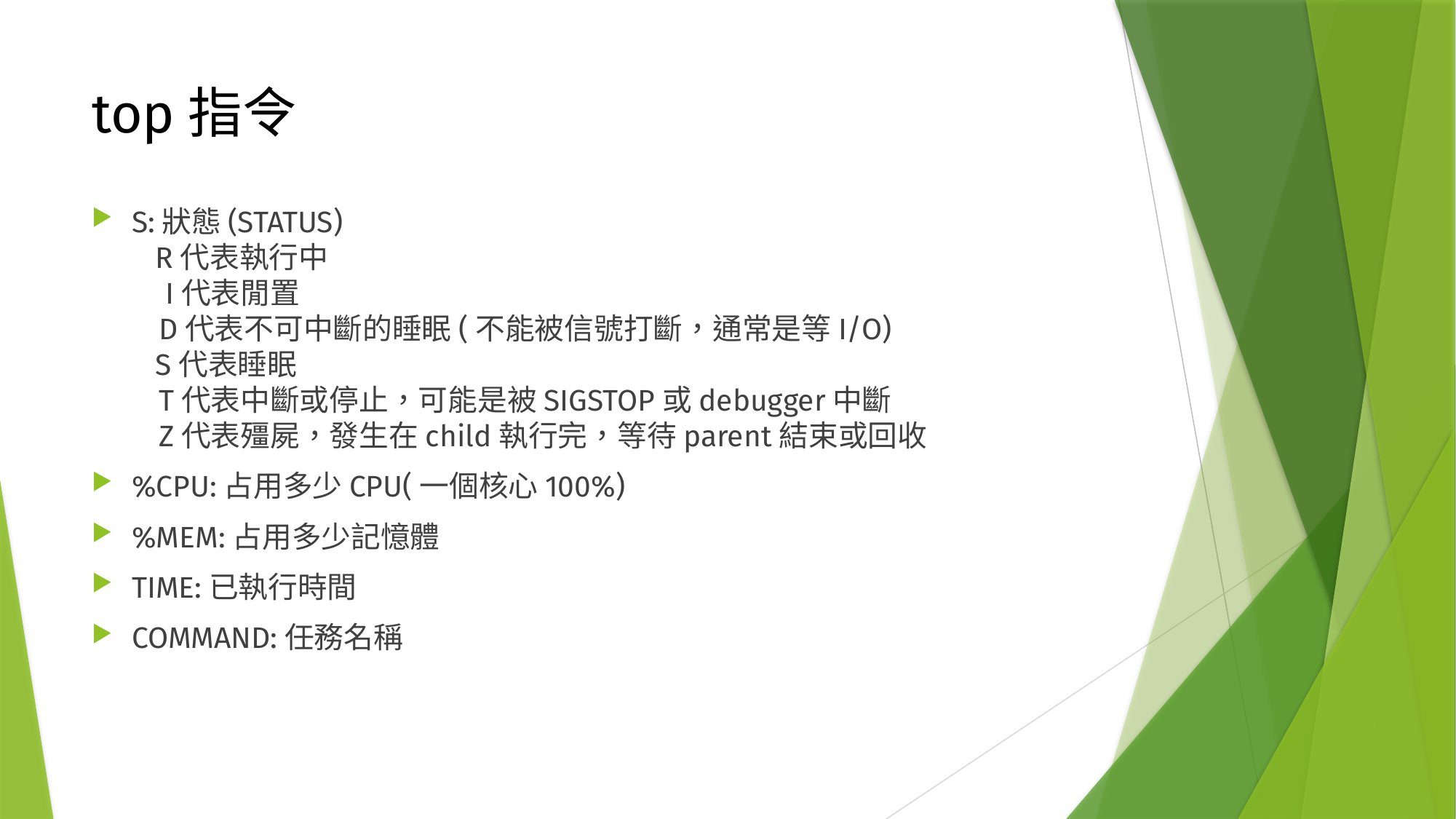

# top指令
S:狀態(STATUS)
   R代表執行中
    I代表閒置
   D代表不可中斷的睡眠(不能被信號打斷，通常是等I/O)
   S代表睡眠
   T代表中斷或停止，可能是被SIGSTOP或debugger中斷
   Z代表殭屍，發生在child執行完，等待parent結束或回收
%CPU:占用多少CPU(一個核心100%)
%MEM:占用多少記憶體
TIME:已執行時間
COMMAND:任務名稱